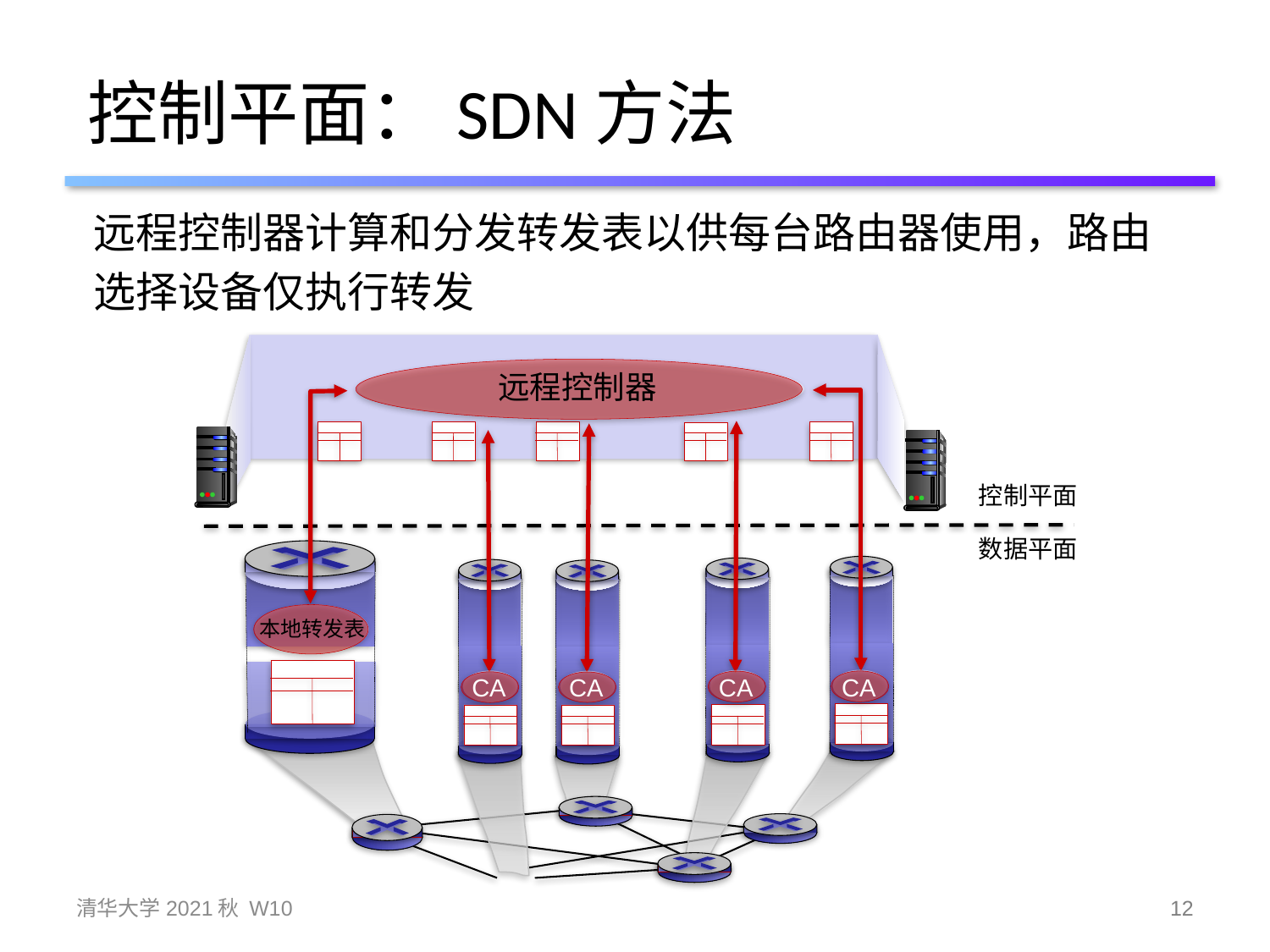

# 控制平面：SDN方法
远程控制器计算和分发转发表以供每台路由器使用，路由
选择设备仅执行转发

远程控制器

本地转发表
CA

CA

CA

CA

控制平面
数据平面

清华大学2021秋 W10
12